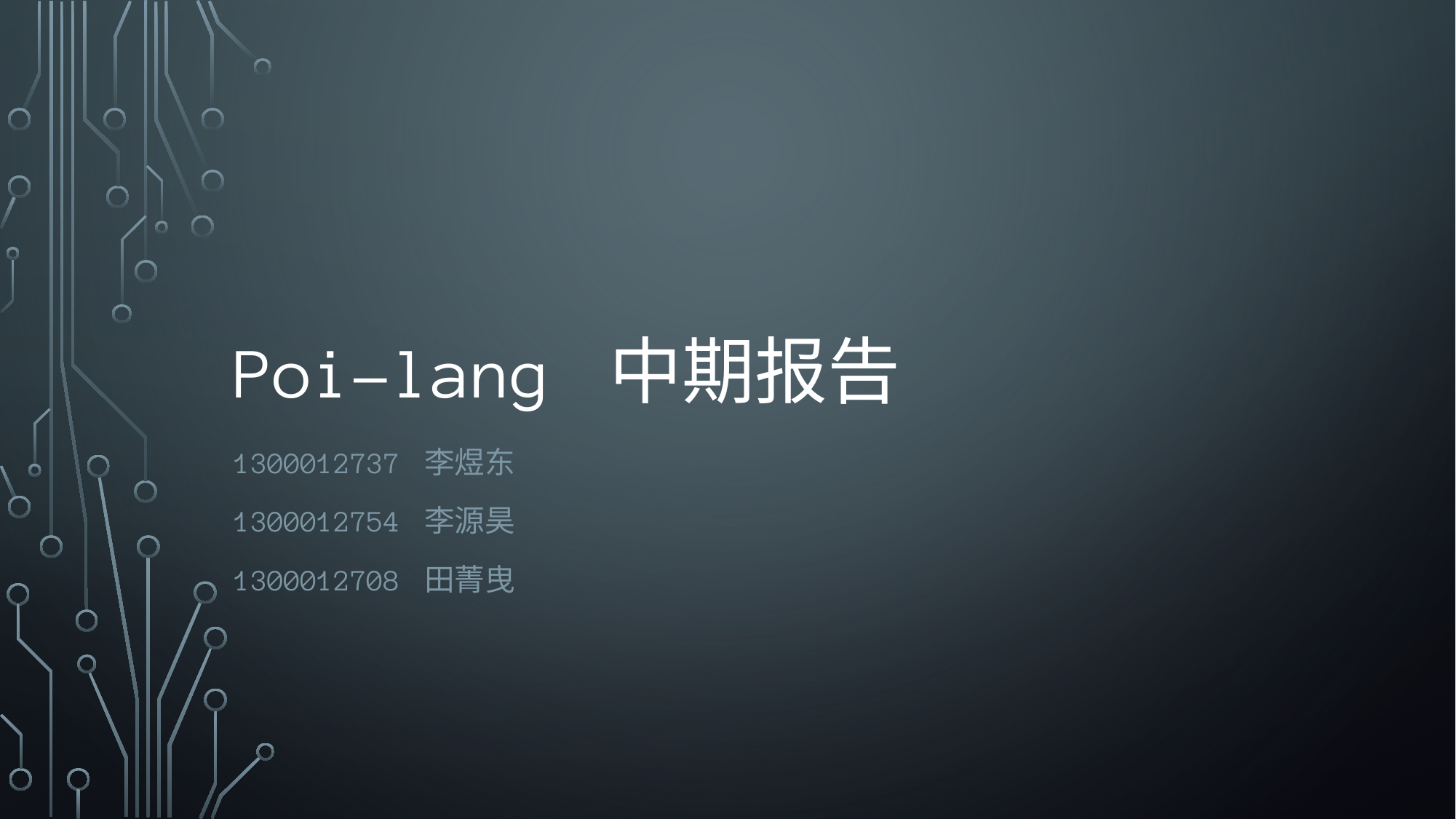

# Poi-lang 中期报告
1300012737 李煜东
1300012754 李源昊
1300012708 田菁曳